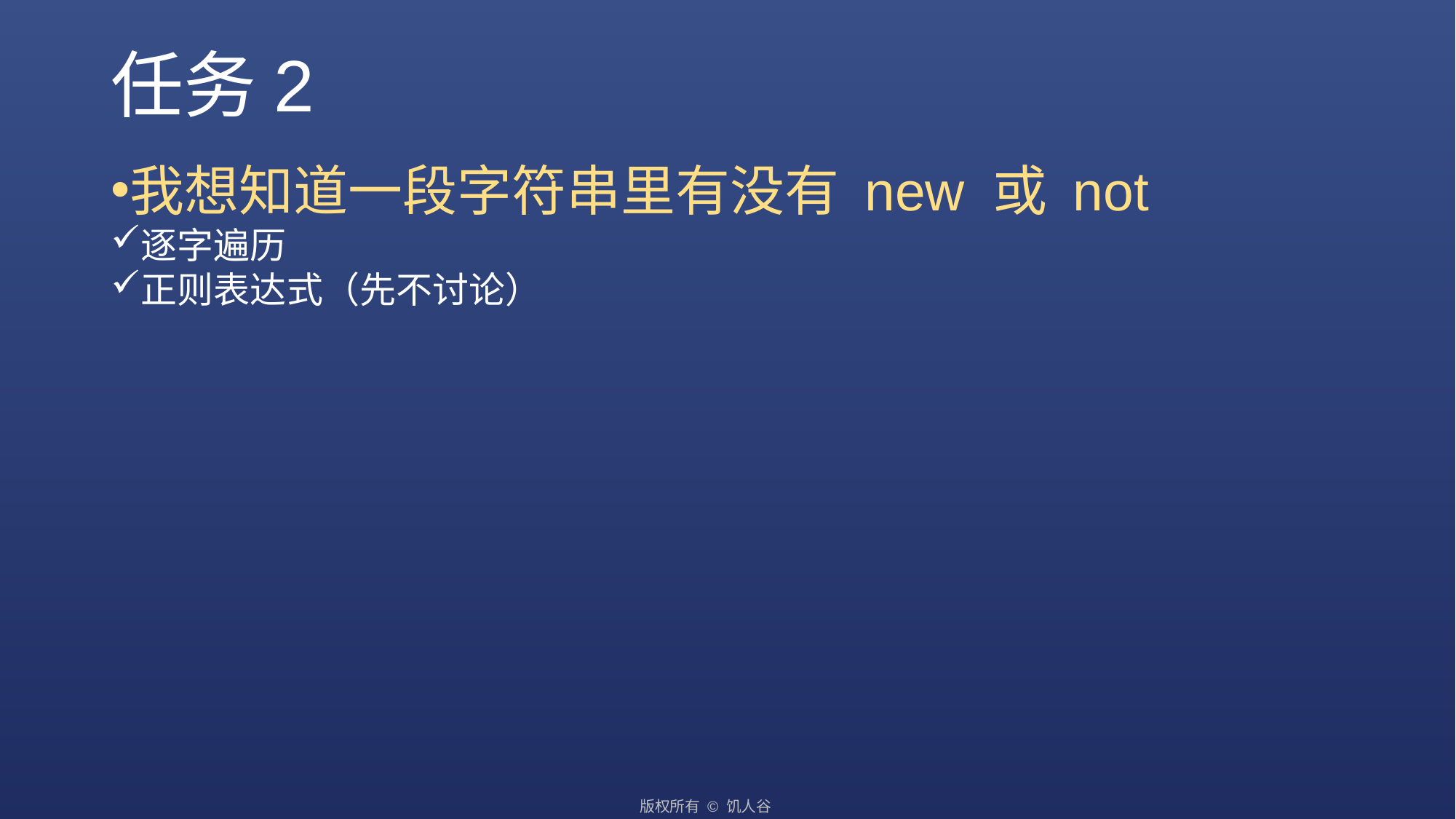

# 任务2
我想知道一段字符串里有没有 new 或 not
逐字遍历
正则表达式（先不讨论）